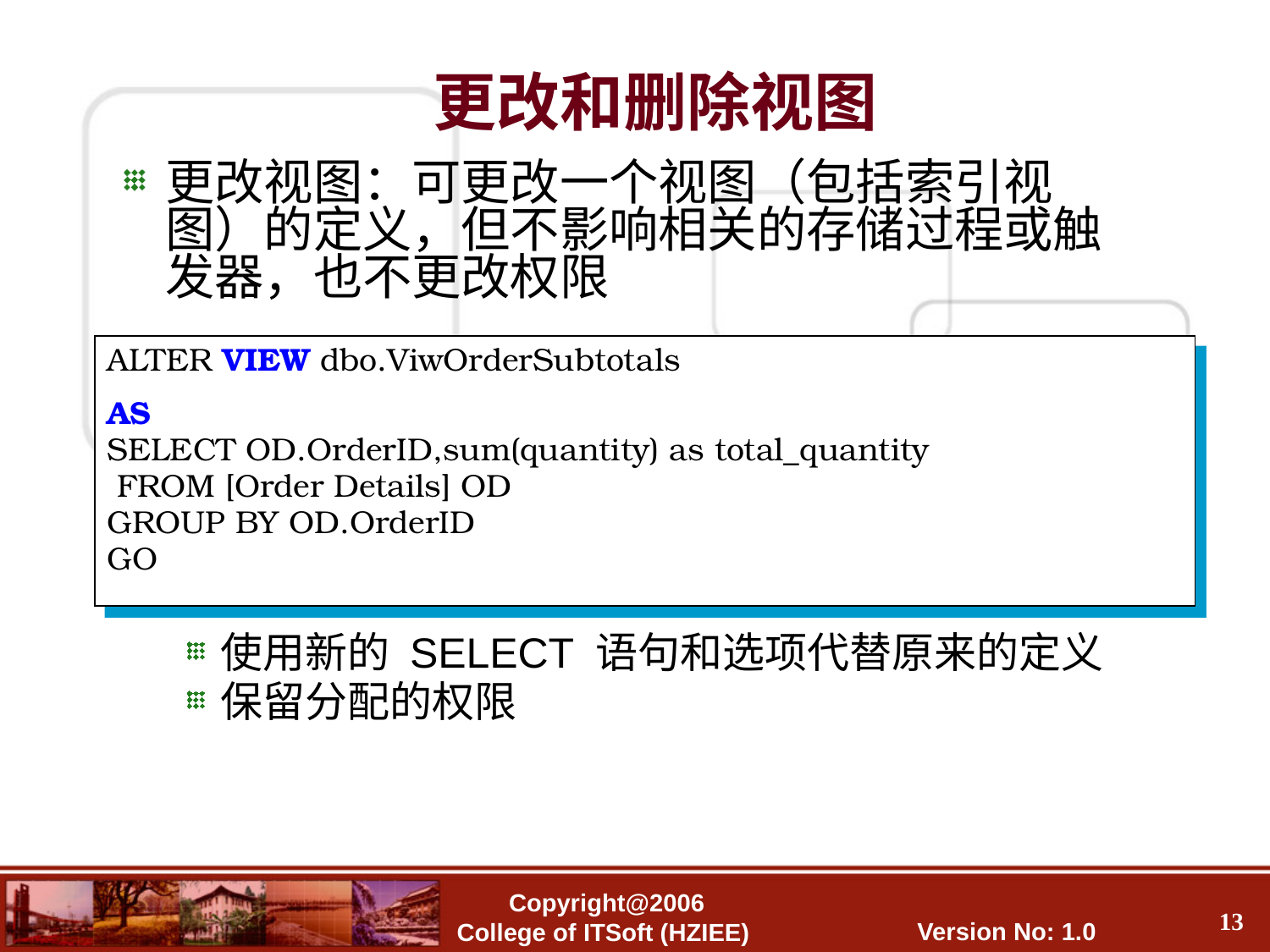

# 更改和删除视图
更改视图：可更改一个视图（包括索引视图）的定义，但不影响相关的存储过程或触发器，也不更改权限

使用新的 SELECT 语句和选项代替原来的定义
保留分配的权限
ALTER VIEW dbo.ViwOrderSubtotals

AS
SELECT OD.OrderID,sum(quantity) as total_quantity
 FROM [Order Details] OD
GROUP BY OD.OrderID
GO